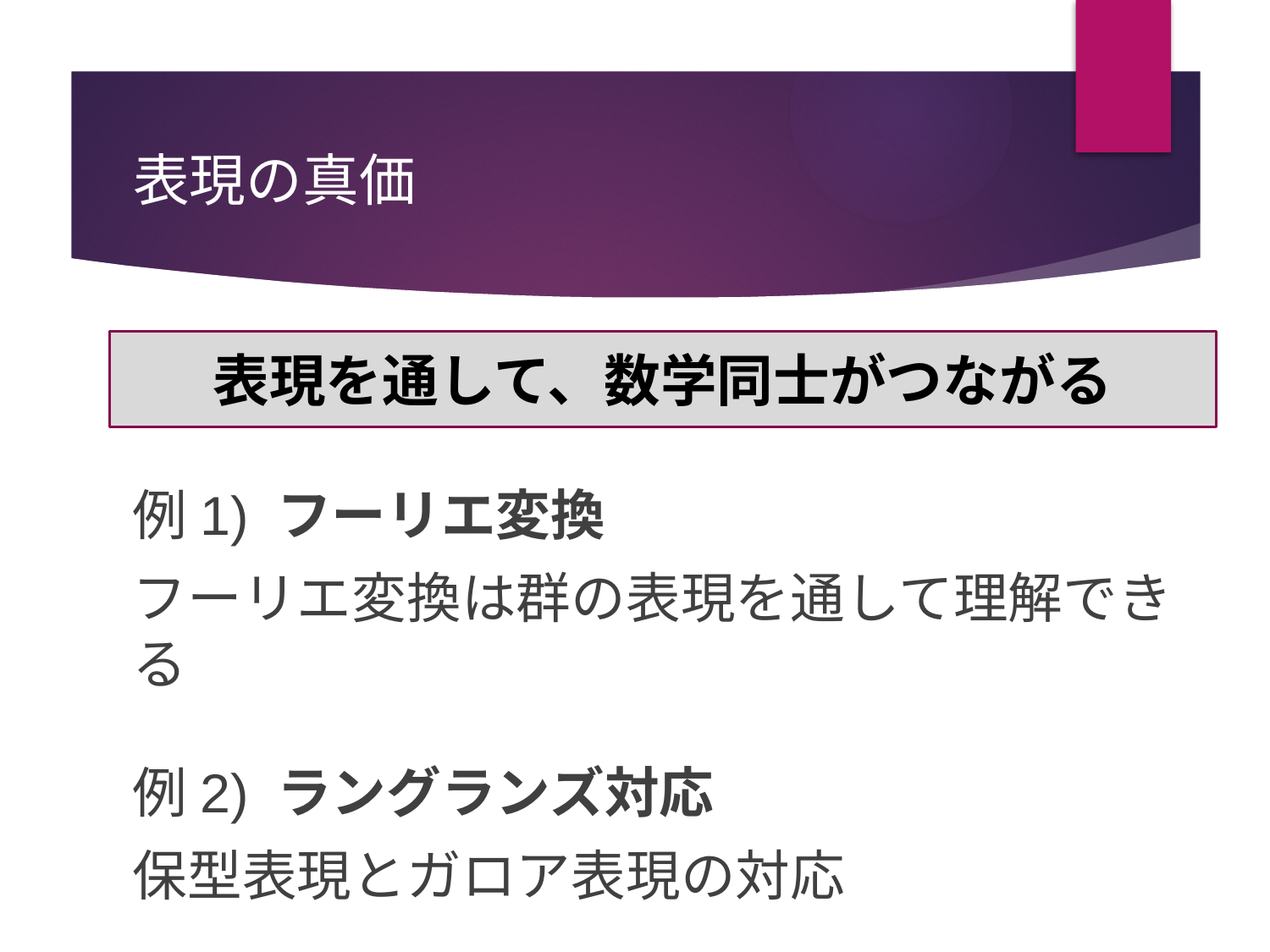

# 表現の真価
表現を通して、数学同士がつながる

例1) フーリエ変換
フーリエ変換は群の表現を通して理解できる

例2) ラングランズ対応
保型表現とガロア表現の対応